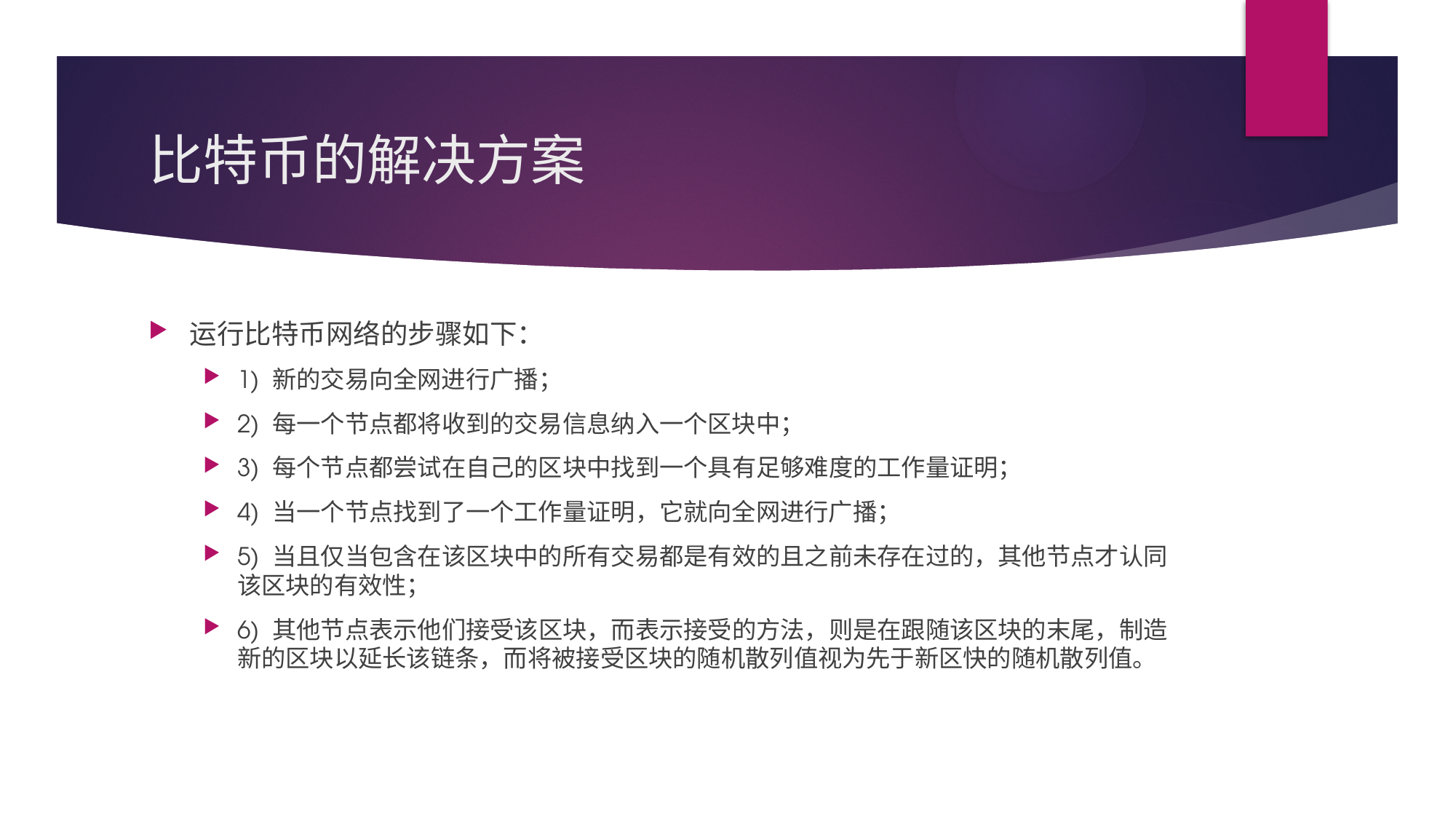

# 比特币的解决方案
运行比特币网络的步骤如下：
1) 新的交易向全网进行广播；
2) 每一个节点都将收到的交易信息纳入一个区块中；
3) 每个节点都尝试在自己的区块中找到一个具有足够难度的工作量证明；
4) 当一个节点找到了一个工作量证明，它就向全网进行广播；
5) 当且仅当包含在该区块中的所有交易都是有效的且之前未存在过的，其他节点才认同该区块的有效性；
6) 其他节点表示他们接受该区块，而表示接受的方法，则是在跟随该区块的末尾，制造新的区块以延长该链条，而将被接受区块的随机散列值视为先于新区快的随机散列值。